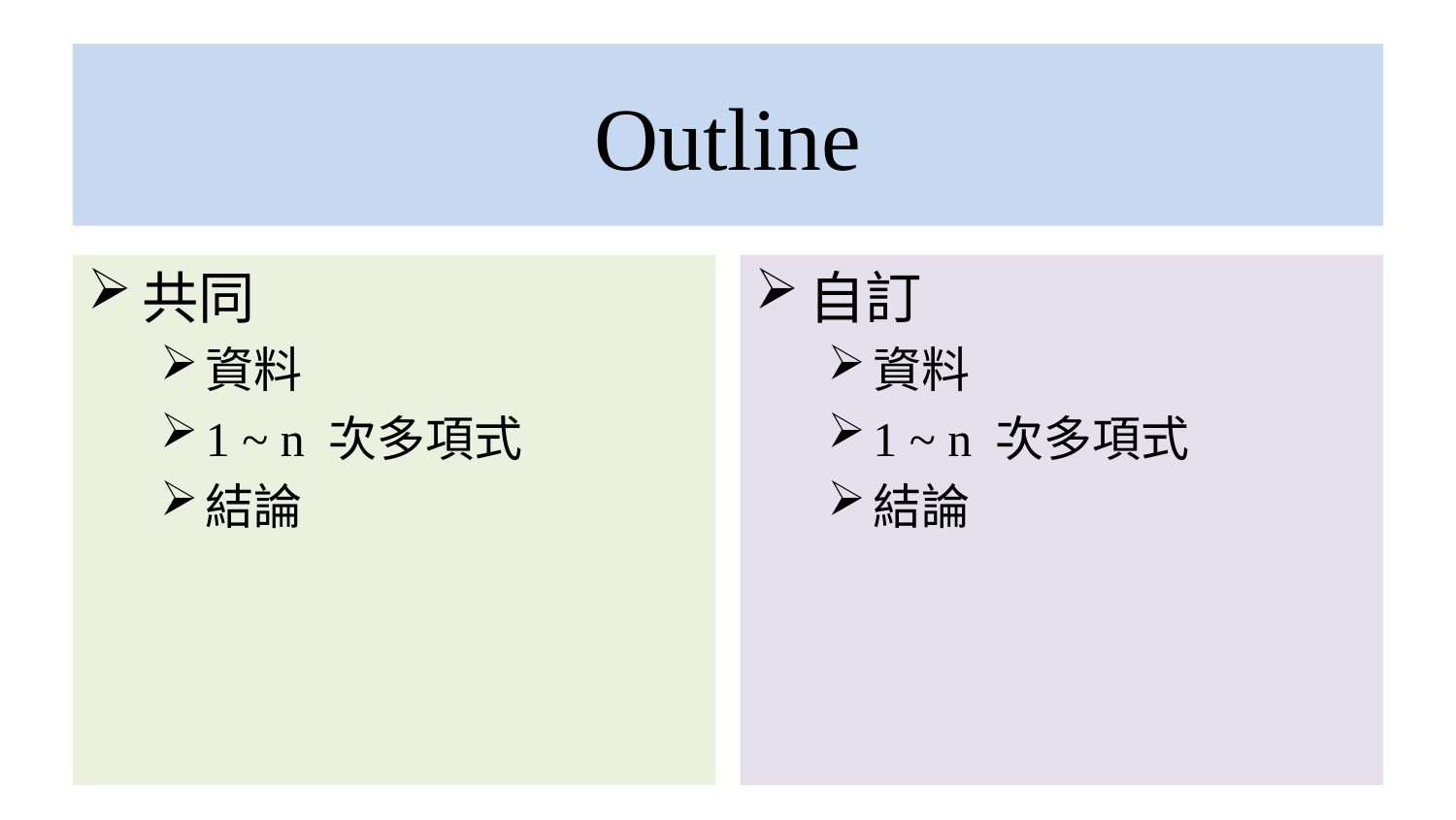

# Outline
共同
資料
1 ~ n 次多項式
結論
自訂
資料
1 ~ n 次多項式
結論